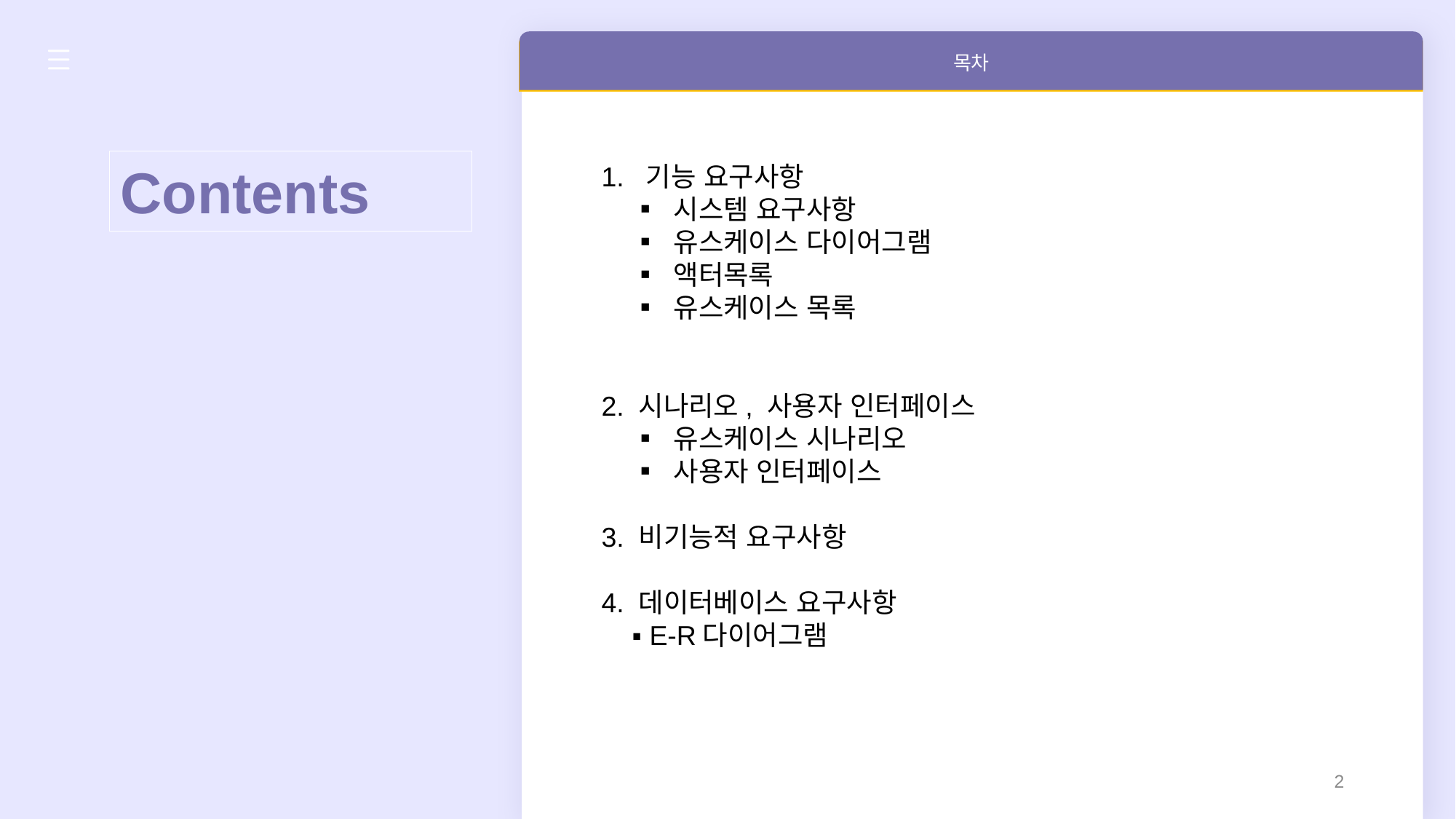

목차

1.  기능 요구사항
    ▪ 시스템 요구사항
    ▪ 유스케이스 다이어그램
    ▪ 액터목록
    ▪ 유스케이스 목록

2. 시나리오, 사용자 인터페이스
    ▪ 유스케이스 시나리오
    ▪ 사용자 인터페이스

3. 비기능적 요구사항

4. 데이터베이스 요구사항
    ▪ E-R다이어그램

Contents
2